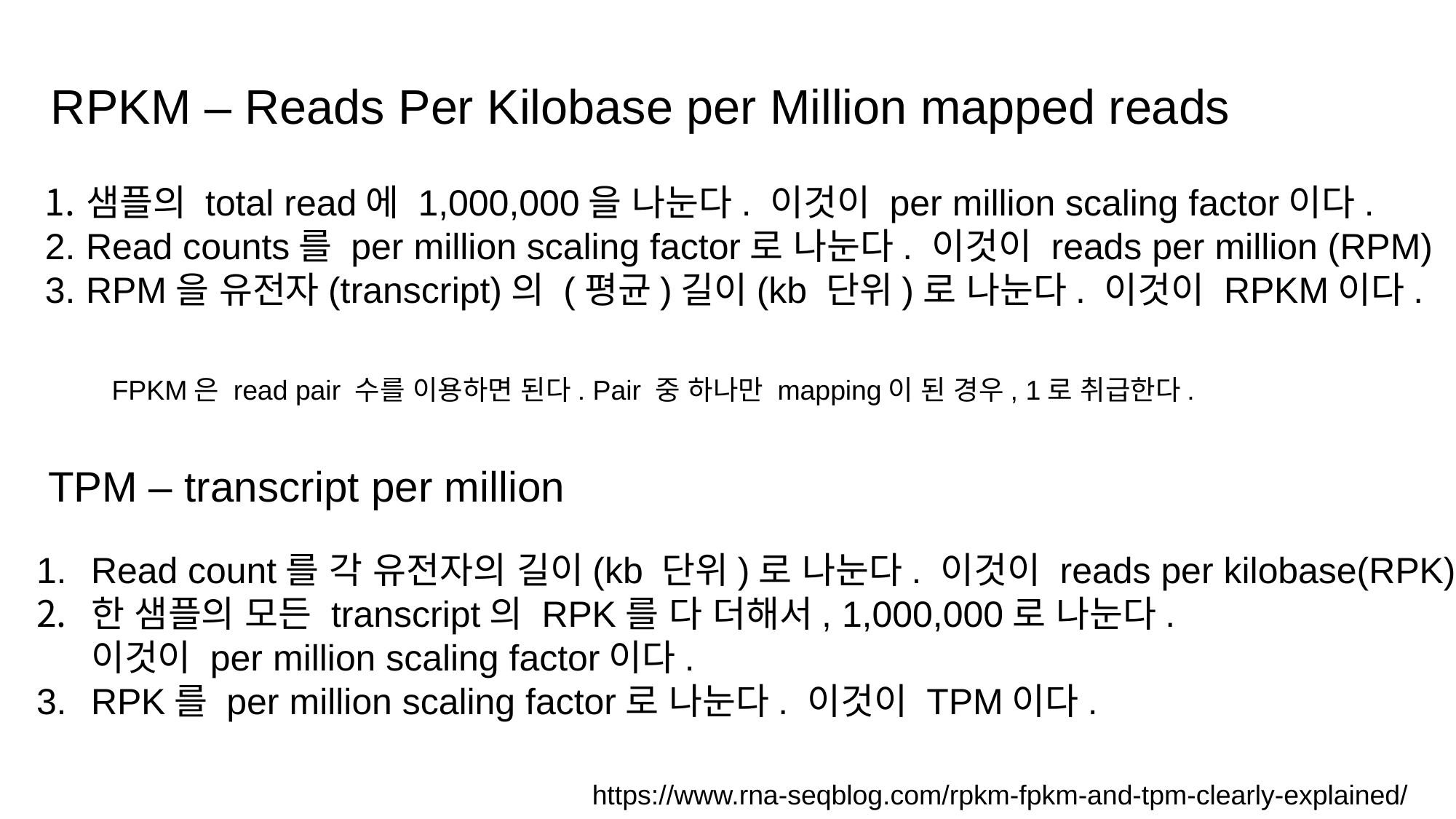

RPKM – Reads Per Kilobase per Million mapped reads
샘플의 total read에 1,000,000을 나눈다. 이것이 per million scaling factor이다.
Read counts를 per million scaling factor로 나눈다. 이것이 reads per million (RPM)
RPM을 유전자(transcript)의 (평균)길이(kb 단위)로 나눈다. 이것이 RPKM이다.

FPKM은 read pair 수를 이용하면 된다. Pair 중 하나만 mapping이 된 경우, 1로 취급한다.
TPM – transcript per million
Read count를 각 유전자의 길이(kb 단위)로 나눈다. 이것이 reads per kilobase(RPK)
한 샘플의 모든 transcript의 RPK를 다 더해서, 1,000,000로 나눈다.
이것이 per million scaling factor이다.
RPK를 per million scaling factor로 나눈다. 이것이 TPM이다.
https://www.rna-seqblog.com/rpkm-fpkm-and-tpm-clearly-explained/